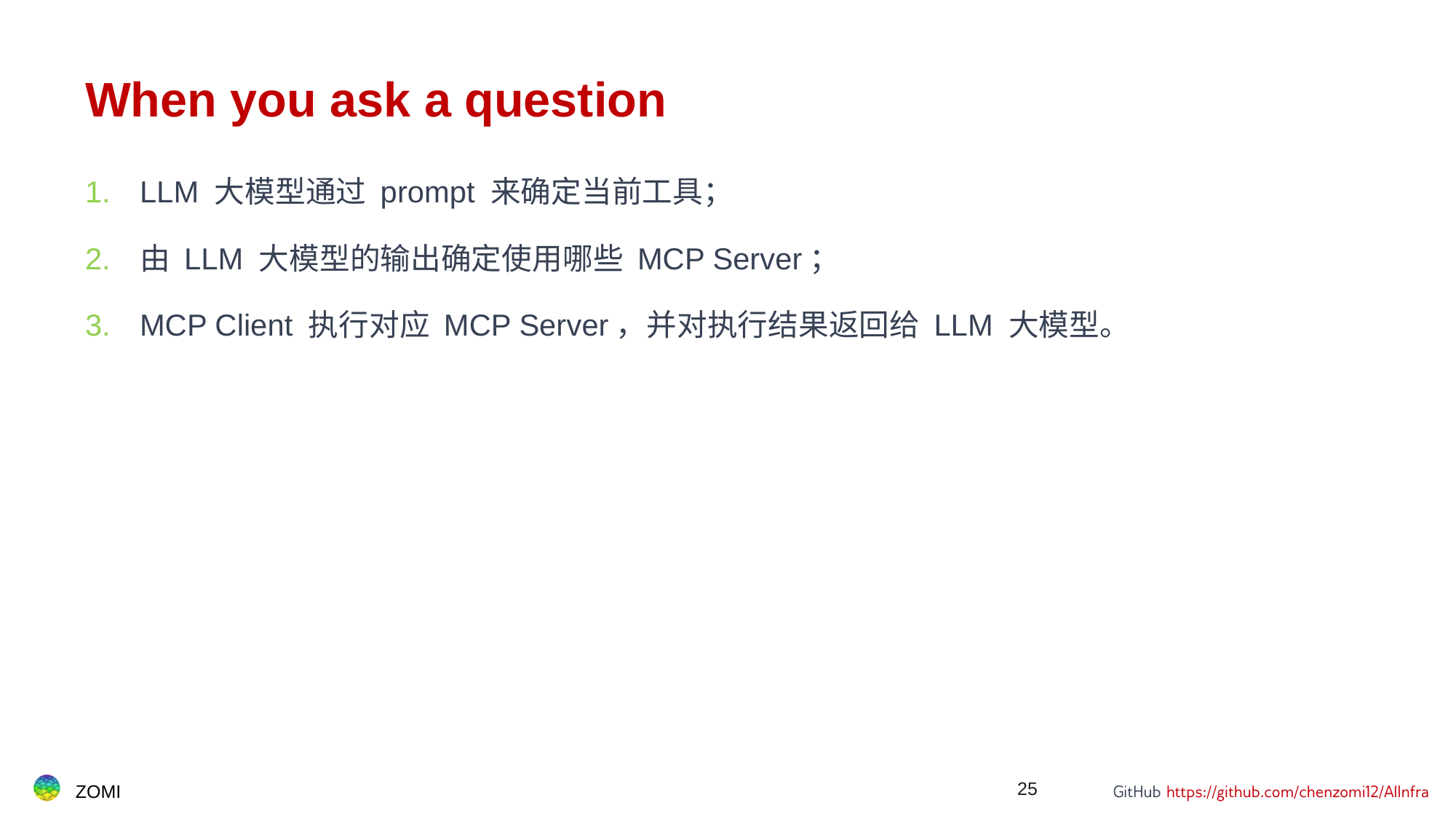

# When you ask a question
LLM 大模型通过 prompt 来确定当前工具；
由 LLM 大模型的输出确定使用哪些 MCP Server；
MCP Client 执行对应 MCP Server，并对执行结果返回给 LLM 大模型。